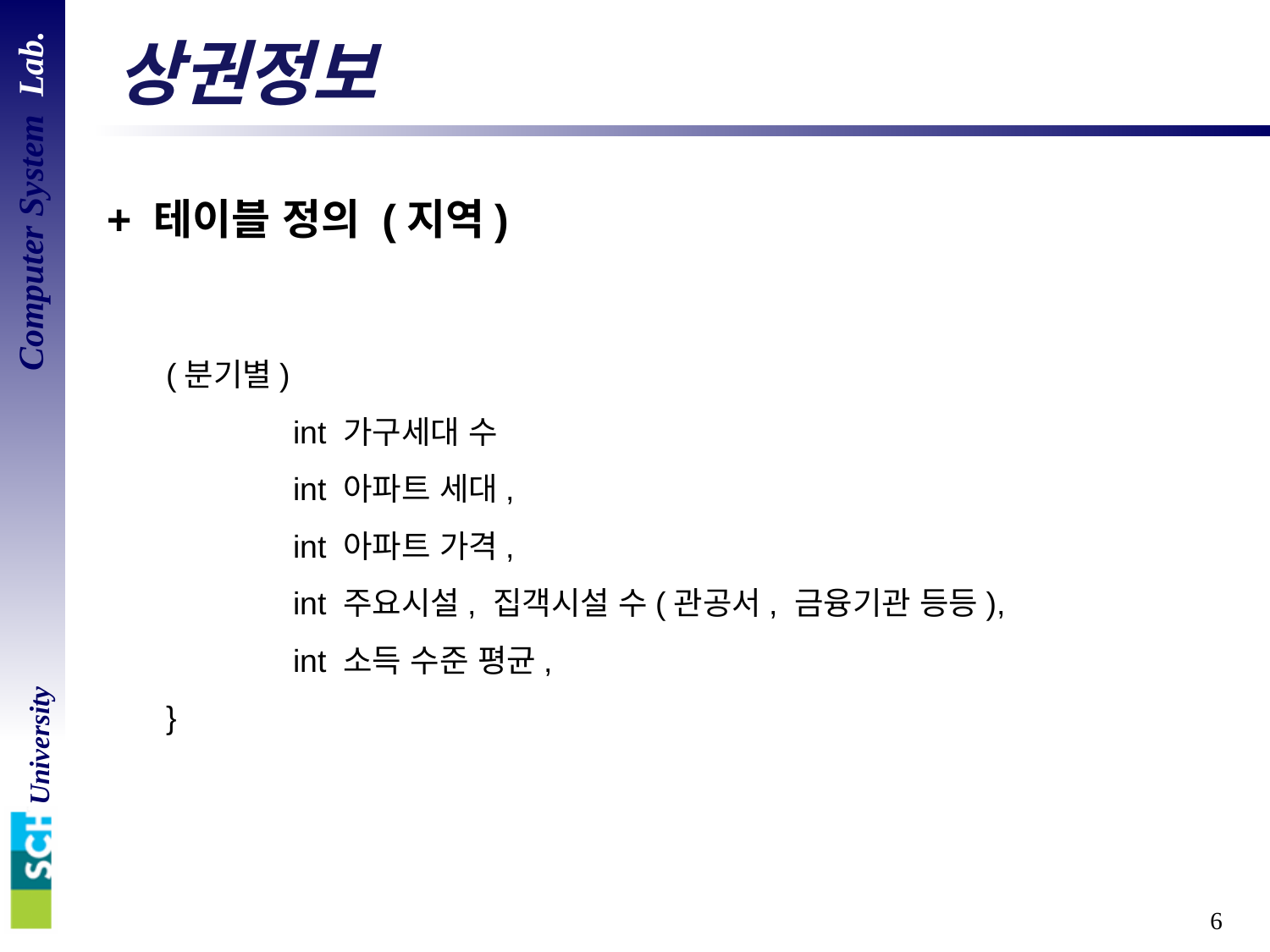

# 상권정보
+ 테이블 정의 (지역)

(분기별)
	int 가구세대 수
	int 아파트 세대,
 	int 아파트 가격,
 	int 주요시설, 집객시설 수(관공서, 금융기관 등등),
	int 소득 수준 평균,
}